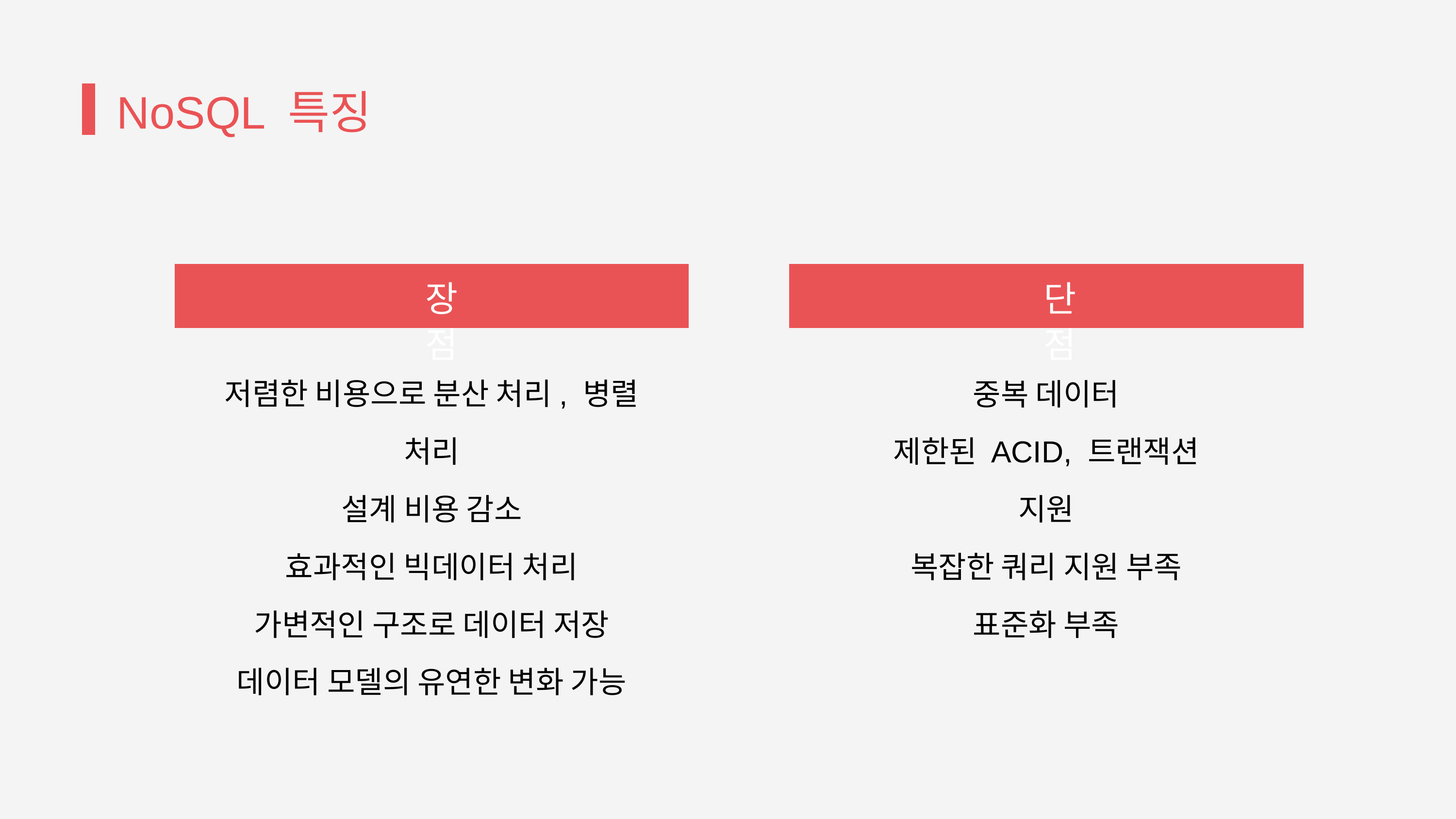

NoSQL 특징

장점
단점
저렴한 비용으로 분산 처리, 병렬 처리
설계 비용 감소
효과적인 빅데이터 처리
가변적인 구조로 데이터 저장
데이터 모델의 유연한 변화 가능
중복 데이터
제한된 ACID, 트랜잭션 지원
복잡한 쿼리 지원 부족
표준화 부족